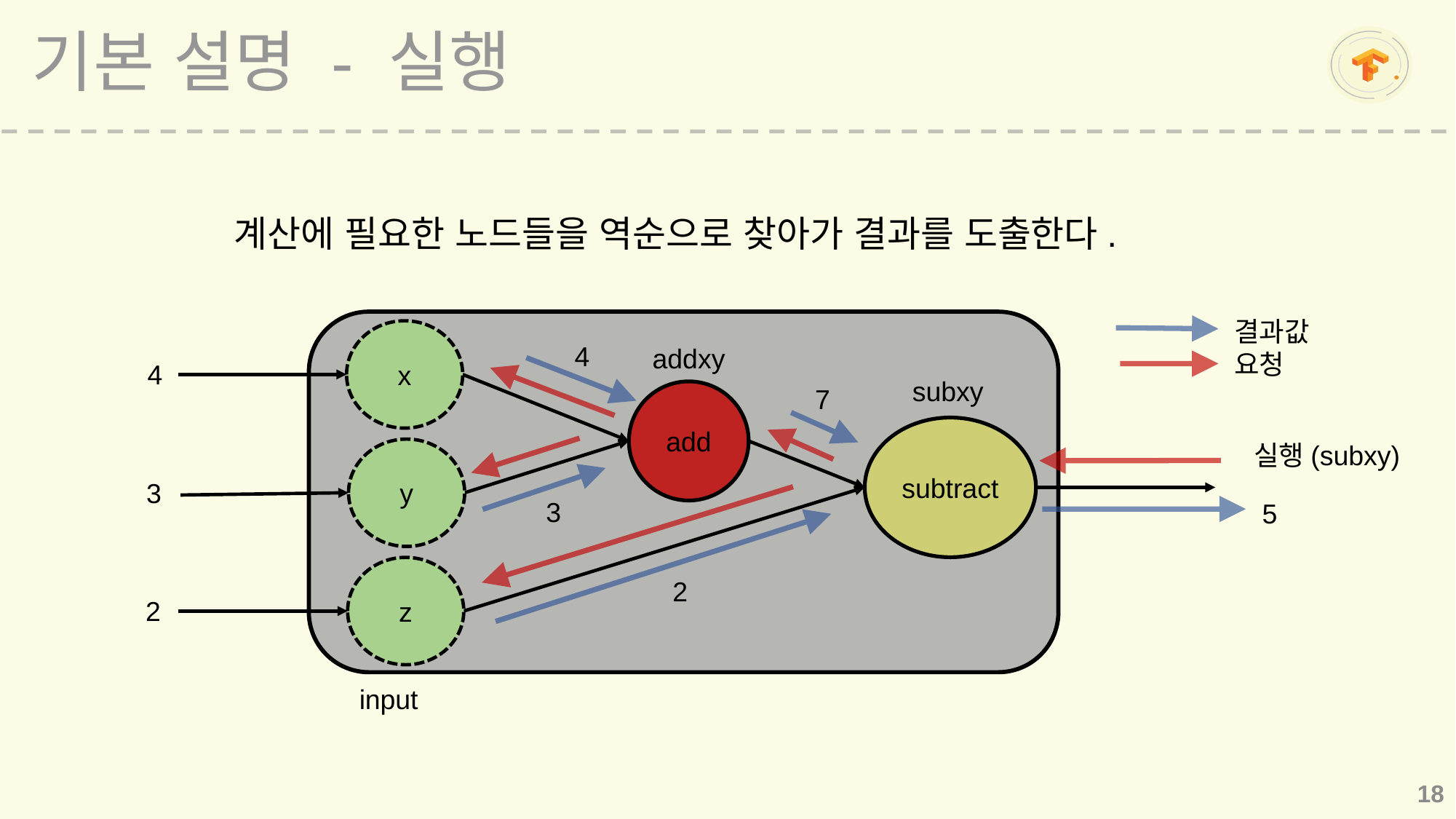

# 기본 설명 - 실행
계산에 필요한 노드들을 역순으로 찾아가 결과를 도출한다.
결과값
요청

x
4
addxy
4
subxy
7
add
subtract
실행(subxy)
y
3
3
5
z
2
2
input
18